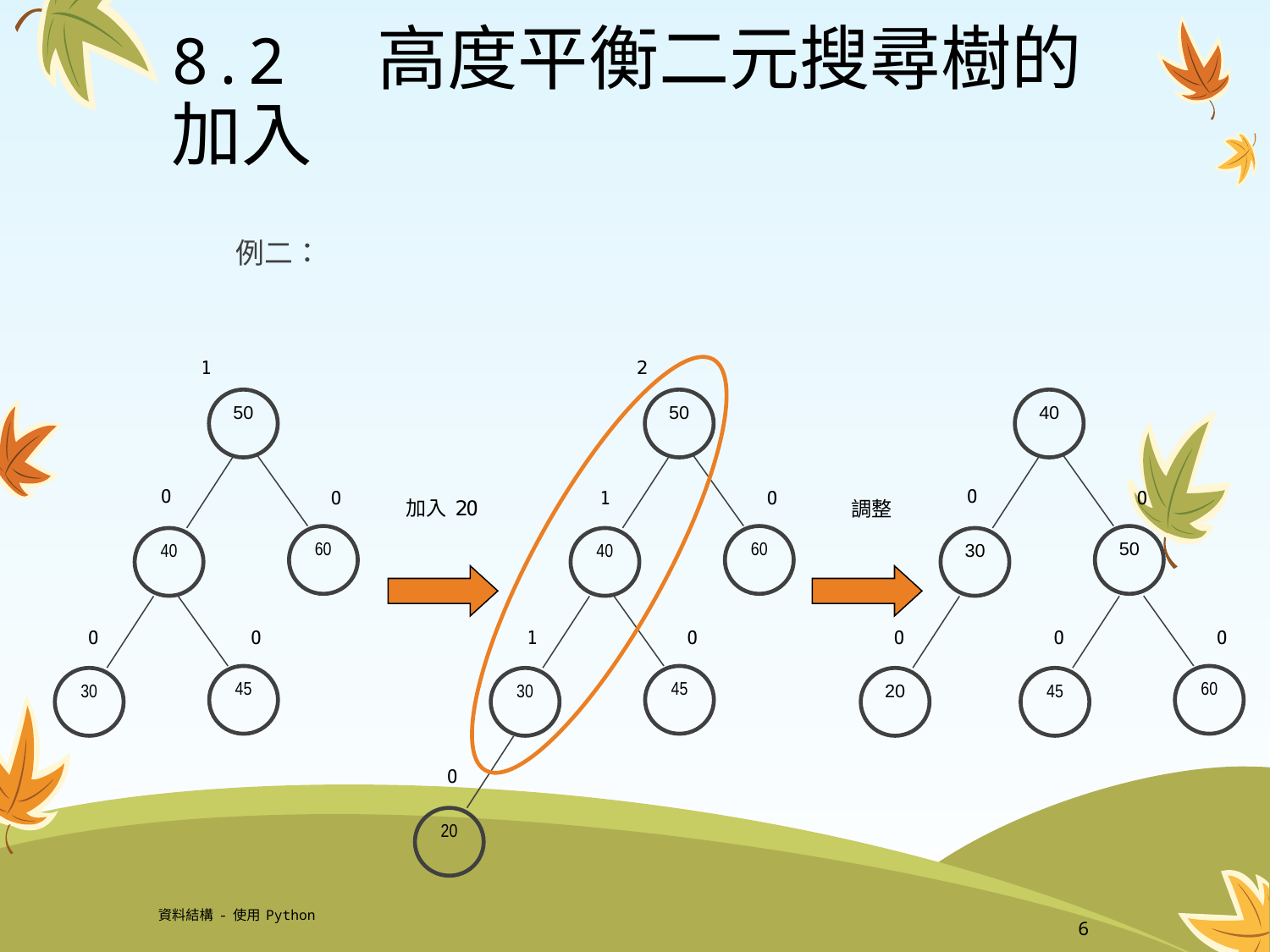

# 8.2  高度平衡二元搜尋樹的加入
例二：

1
2
50
50
40

0
0
0
1
0
0
加入20
調整
60
60
50
40
40
30

0
0
1
0
0
0
0
45
45
60
30
30
20
45

0
20
資料結構-使用Python
6